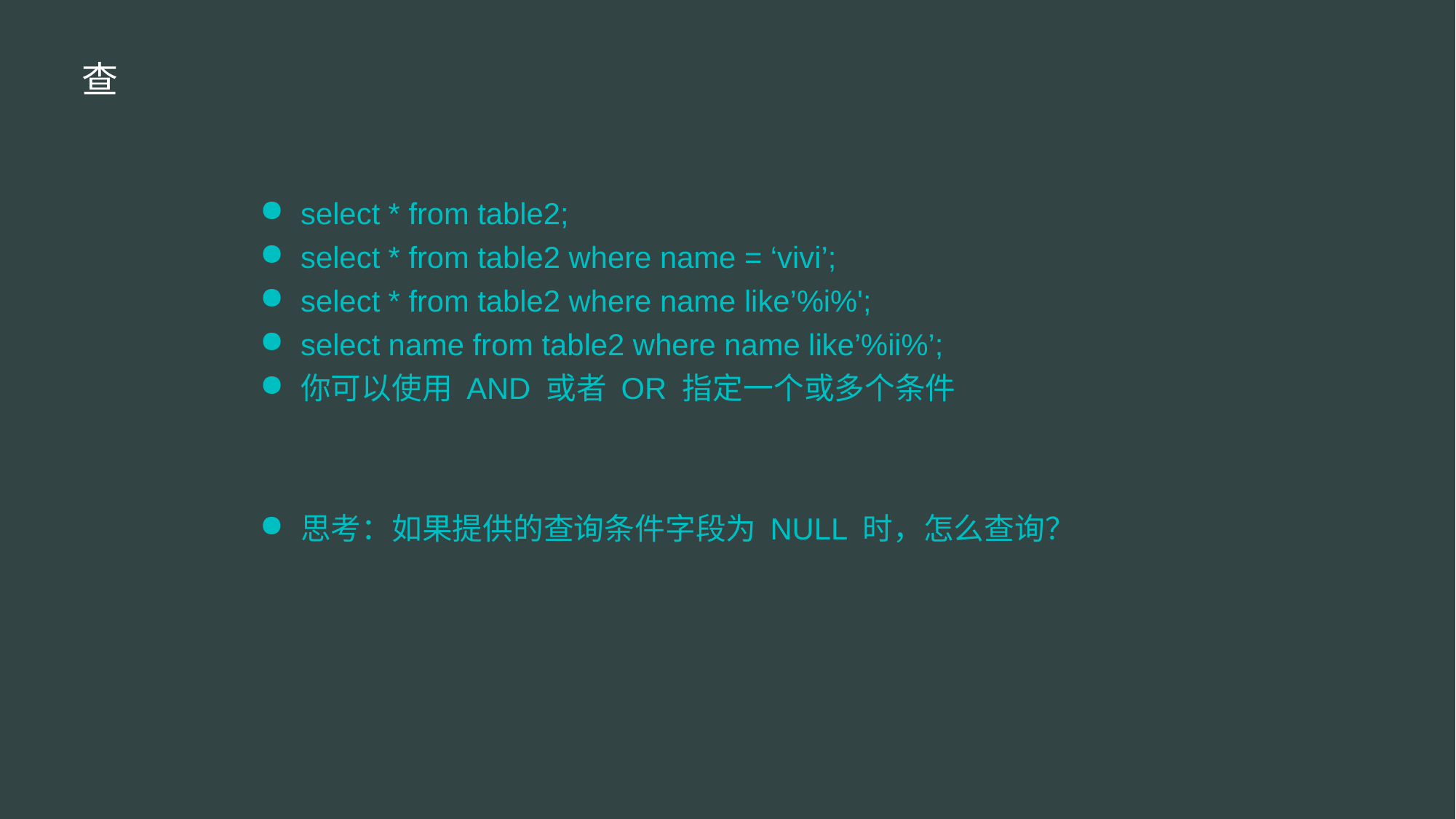

查
select * from table2;
select * from table2 where name = ‘vivi’;
select * from table2 where name like’%i%';
select name from table2 where name like’%ii%’;
你可以使用 AND 或者 OR 指定一个或多个条件
思考：如果提供的查询条件字段为 NULL 时，怎么查询？